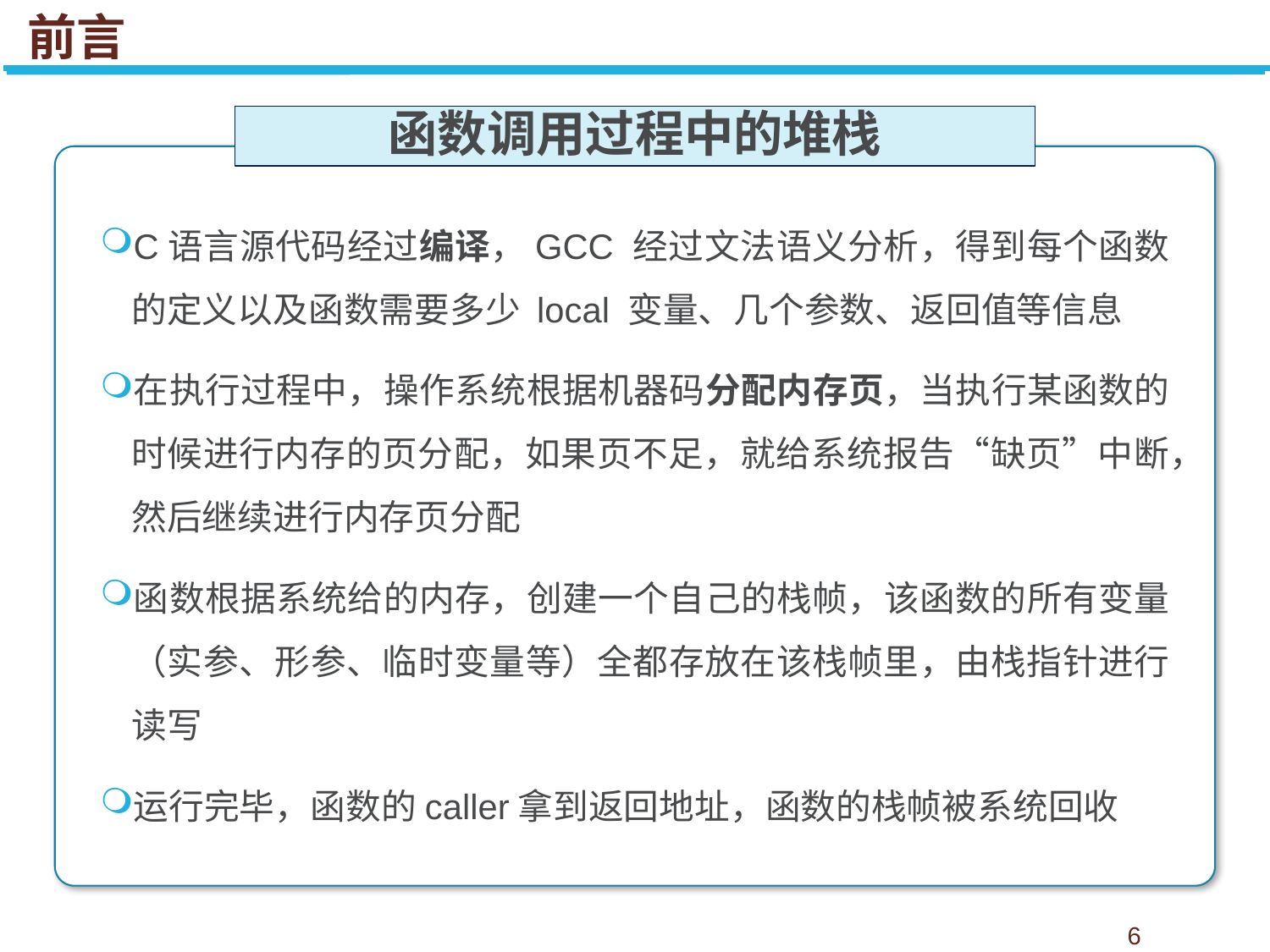

# 前言
函数调用过程中的堆栈
C语言源代码经过编译，GCC 经过文法语义分析，得到每个函数的定义以及函数需要多少 local 变量、几个参数、返回值等信息
在执行过程中，操作系统根据机器码分配内存页，当执行某函数的时候进行内存的页分配，如果页不足，就给系统报告“缺页”中断，然后继续进行内存页分配
函数根据系统给的内存，创建一个自己的栈帧，该函数的所有变量（实参、形参、临时变量等）全都存放在该栈帧里，由栈指针进行读写
运行完毕，函数的caller拿到返回地址，函数的栈帧被系统回收
6